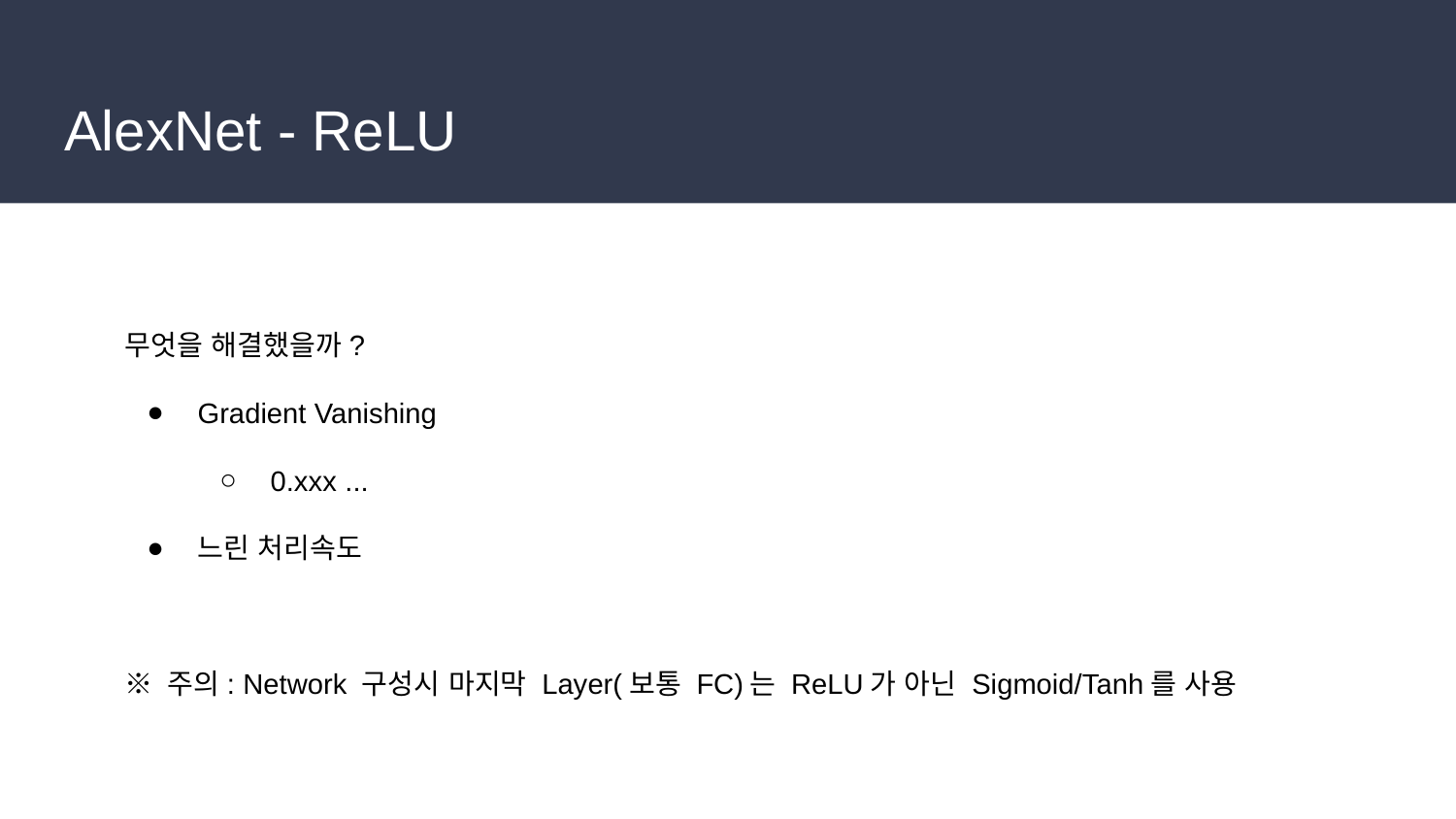

# AlexNet - ReLU
무엇을 해결했을까?
Gradient Vanishing
0.xxx ...
느린 처리속도

※ 주의: Network 구성시 마지막 Layer(보통 FC)는 ReLU가 아닌 Sigmoid/Tanh를 사용